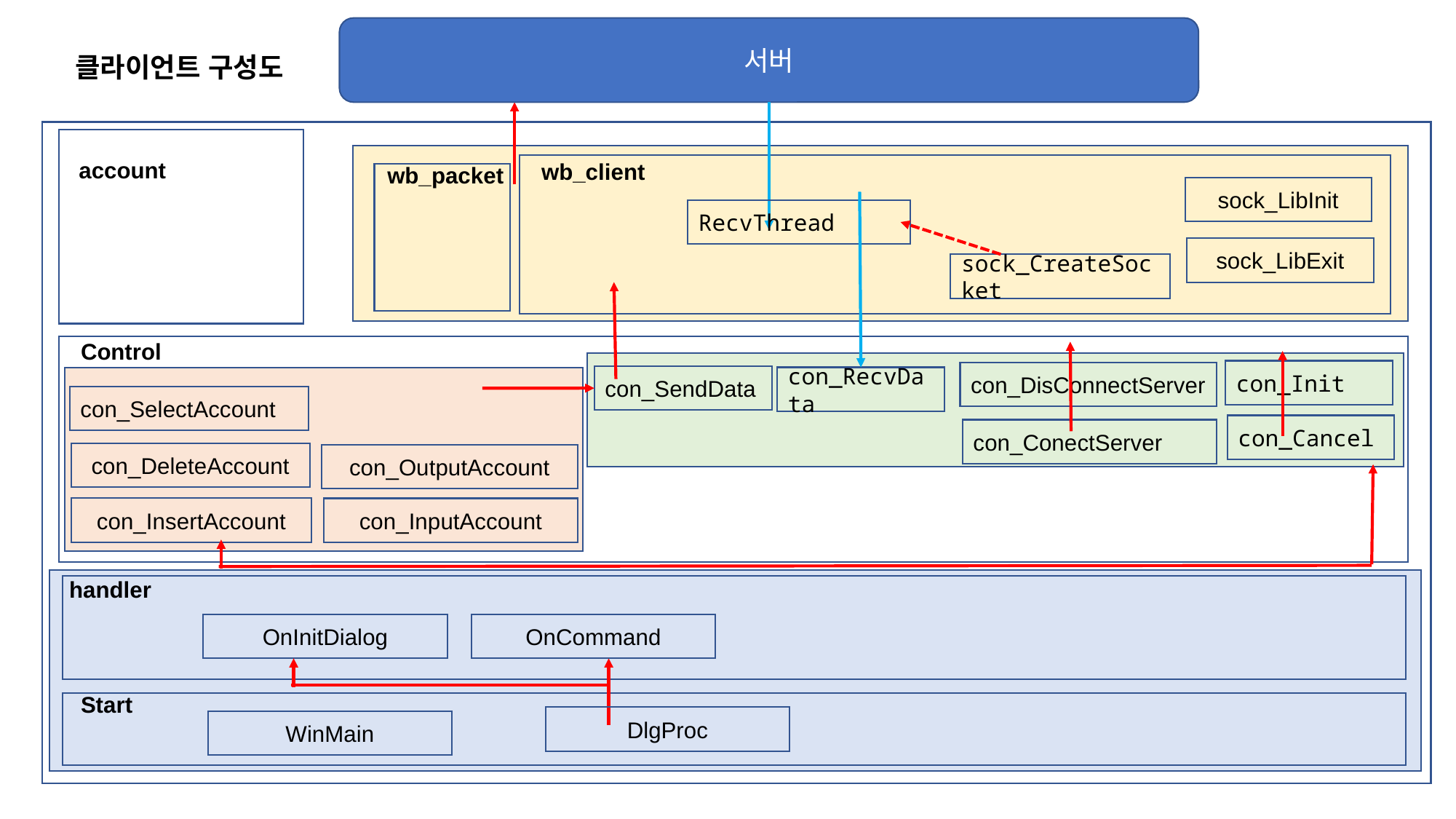

서버
클라이언트 구성도

account
wb_client

wb_packet

sock_LibInit
RecvThread
sock_LibExit
sock_CreateSocket
Control

con_Init
con_DisConnectServer
con_SendData
con_RecvData

con_SelectAccount
con_Cancel
con_ConectServer
con_DeleteAccount
con_OutputAccount
con_InsertAccount
con_InputAccount

handler

OnInitDialog
OnCommand
Start

DlgProc
WinMain